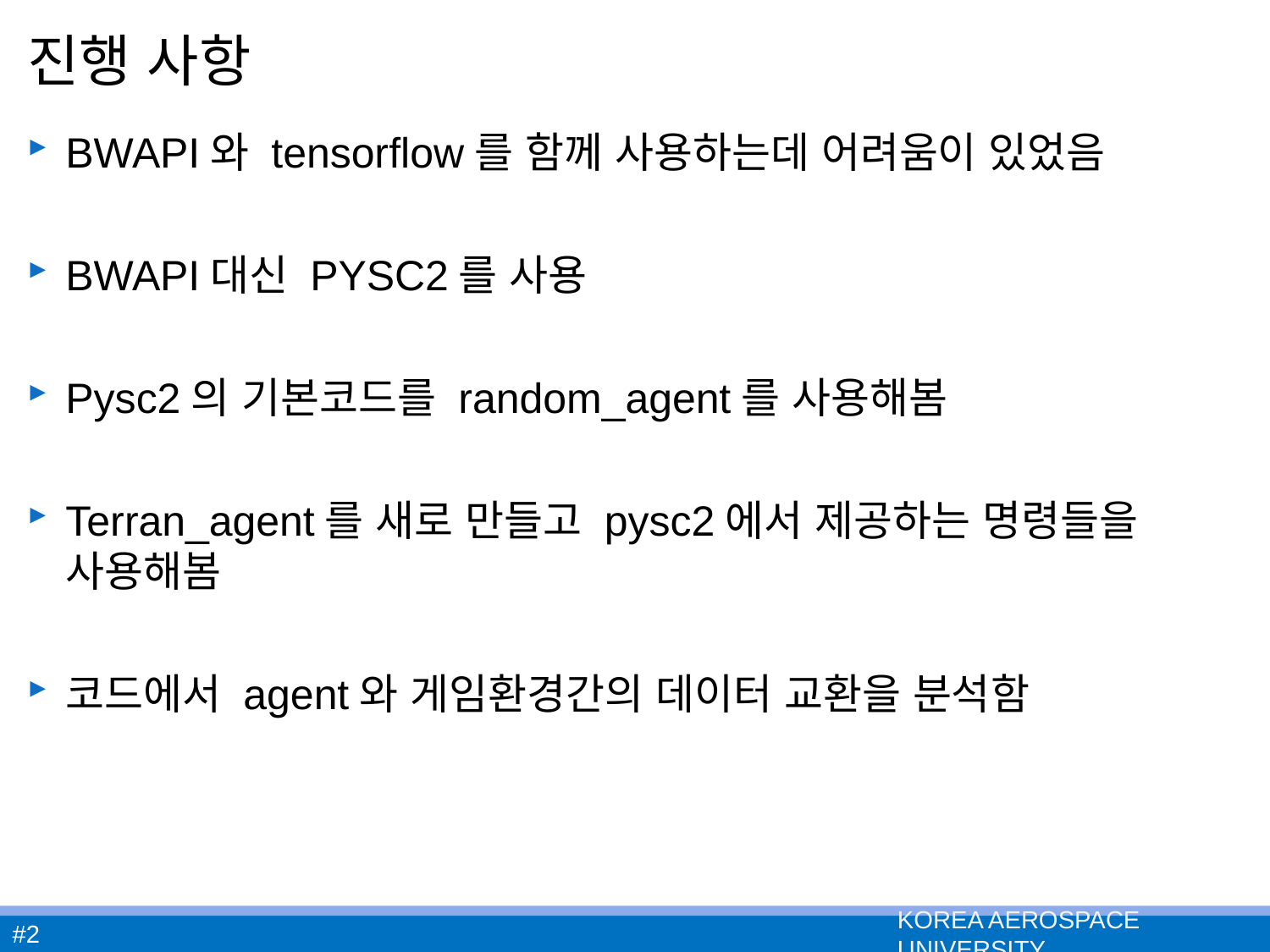

# 진행 사항
BWAPI와 tensorflow를 함께 사용하는데 어려움이 있었음

BWAPI대신 PYSC2를 사용

Pysc2의 기본코드를 random_agent를 사용해봄

Terran_agent를 새로 만들고 pysc2에서 제공하는 명령들을 사용해봄

코드에서 agent와 게임환경간의 데이터 교환을 분석함
#2